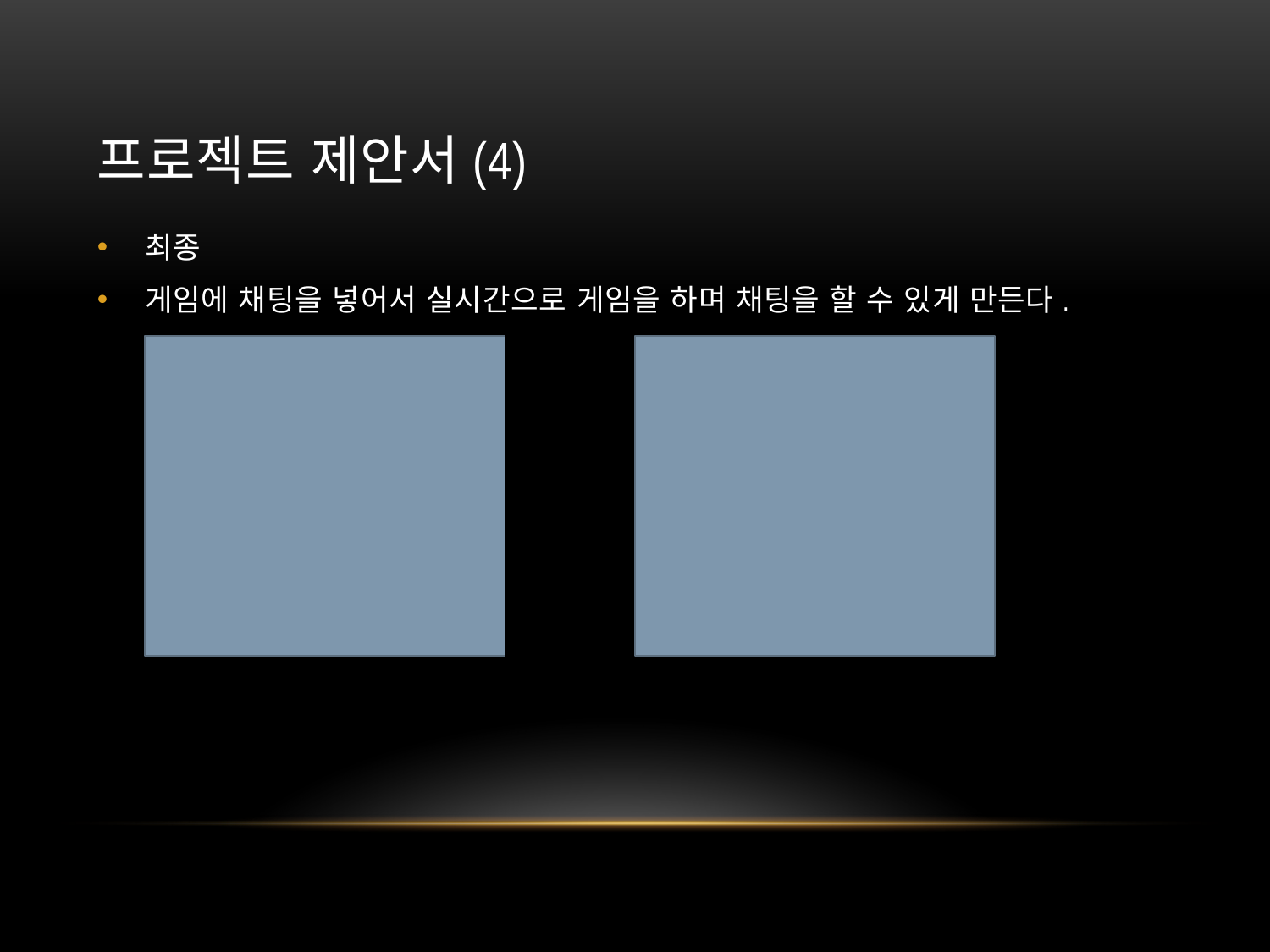

# 프로젝트 제안서(4)
최종
게임에 채팅을 넣어서 실시간으로 게임을 하며 채팅을 할 수 있게 만든다.